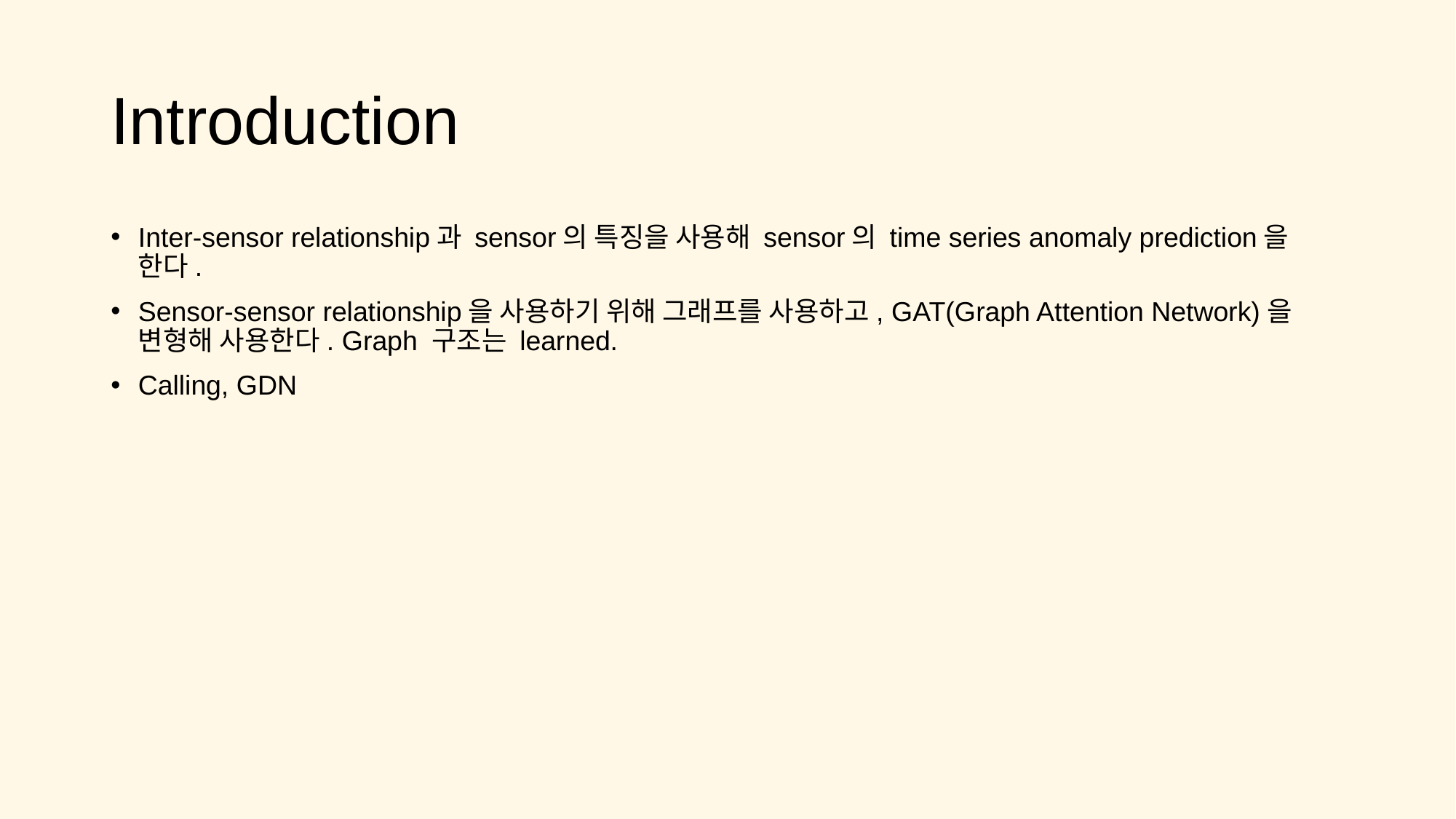

# Introduction
Inter-sensor relationship과 sensor의 특징을 사용해 sensor의 time series anomaly prediction을 한다.
Sensor-sensor relationship을 사용하기 위해 그래프를 사용하고, GAT(Graph Attention Network)을 변형해 사용한다. Graph 구조는 learned.
Calling, GDN